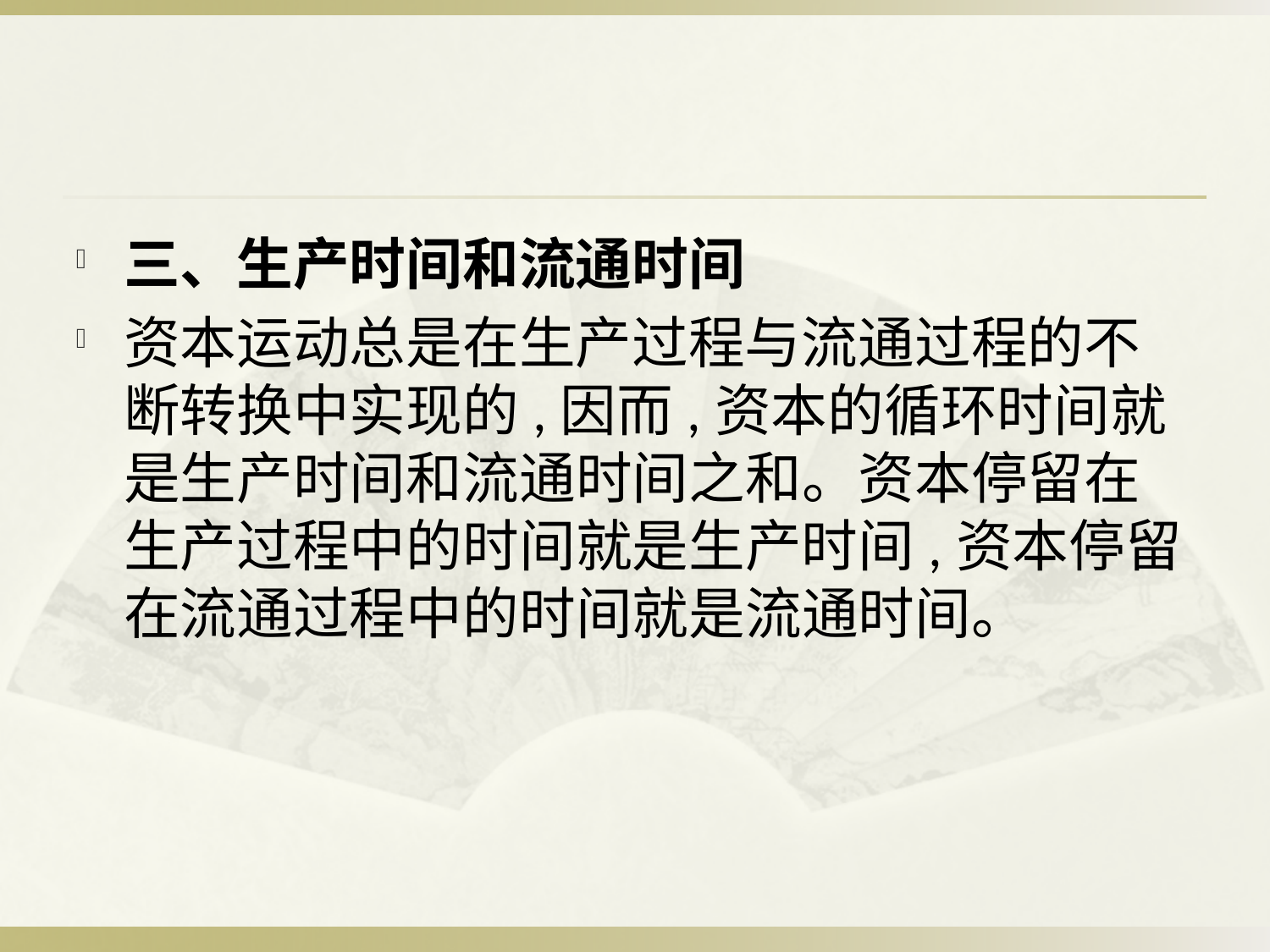

#
三、生产时间和流通时间
资本运动总是在生产过程与流通过程的不断转换中实现的,因而,资本的循环时间就是生产时间和流通时间之和。资本停留在生产过程中的时间就是生产时间,资本停留在流通过程中的时间就是流通时间。